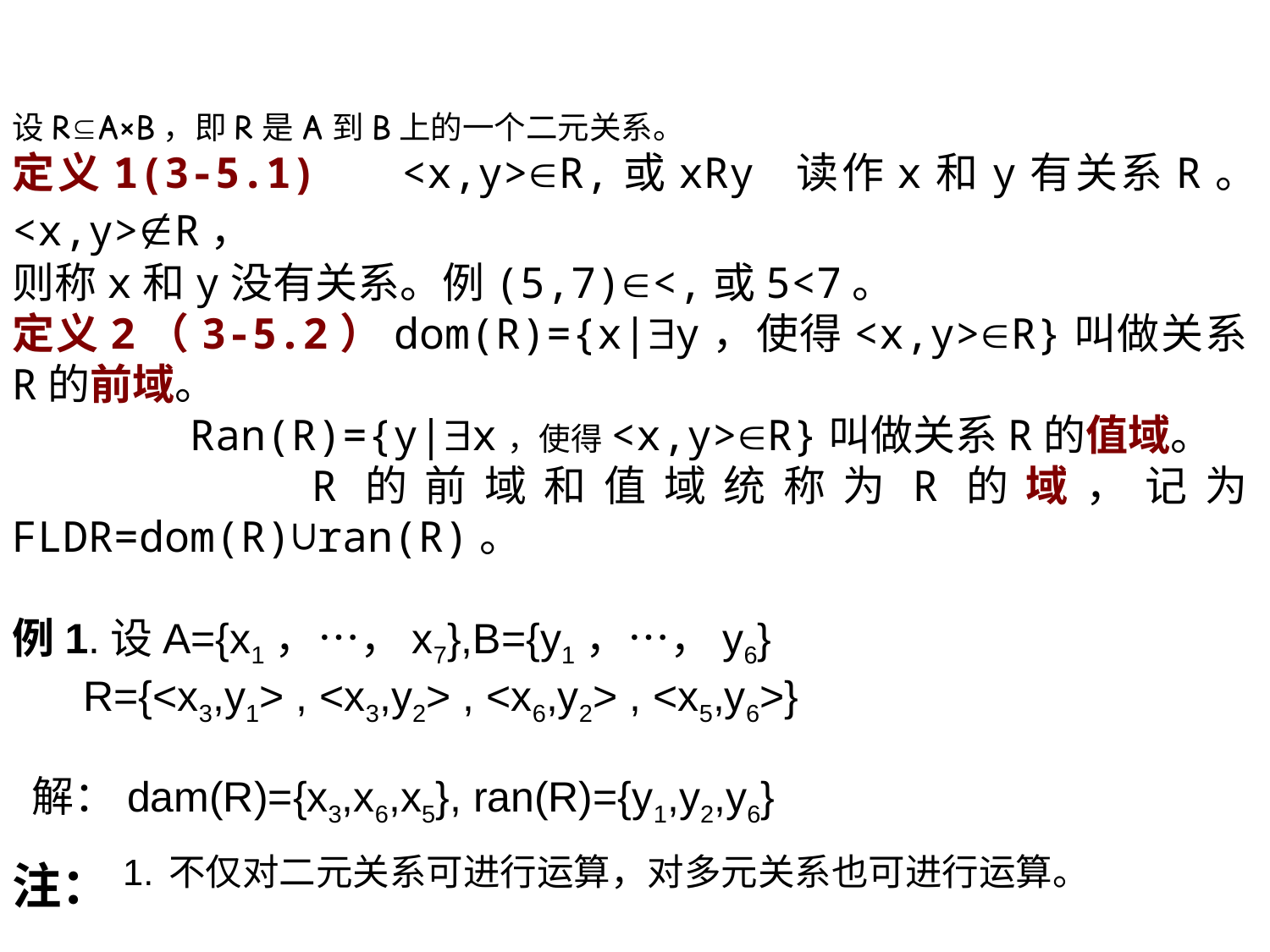

设R⊆A×B，即R是A到B上的一个二元关系。
定义1(3-5.1)   <x,y>∈R,或xRy 读作x和y有关系R。 <x,y>∉R，
则称x和y没有关系。例(5,7)∈<,或5<7。
定义2（3-5.2）dom(R)={x|∃y，使得<x,y>∈R}叫做关系R的前域。
       Ran(R)={y|∃x，使得<x,y>∈R}叫做关系R的值域。
       R的前域和值域统称为R的域，记为FLDR=dom(R)∪ran(R)。

例1.设A={x1，…，x7},B={y1，…，y6}
      R={<x3,y1> , <x3,y2> , <x6,y2> , <x5,y6>}

 解：dam(R)={x3,x6,x5}, ran(R)={y1,y2,y6}

注：1.不仅对二元关系可进行运算，对多元关系也可进行运算。

     2．A到B上的二元关系可看成是A∪B上的关系。

     3．R={<x,x>|x∈A}称为恒等关系，记为IA或EA。